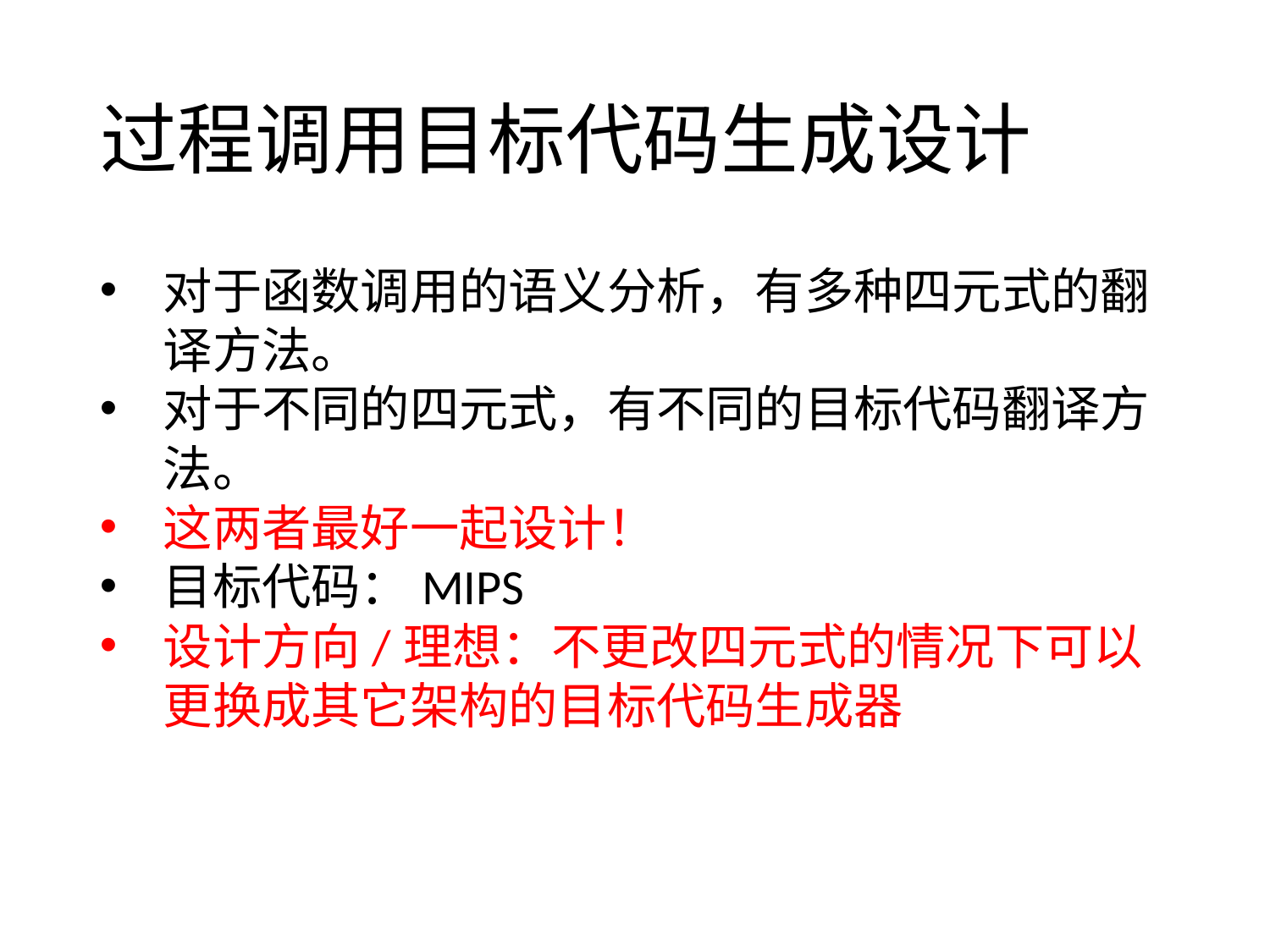

# 过程调用目标代码生成设计
对于函数调用的语义分析，有多种四元式的翻译方法。
对于不同的四元式，有不同的目标代码翻译方法。
这两者最好一起设计！
目标代码：MIPS
设计方向/理想：不更改四元式的情况下可以更换成其它架构的目标代码生成器